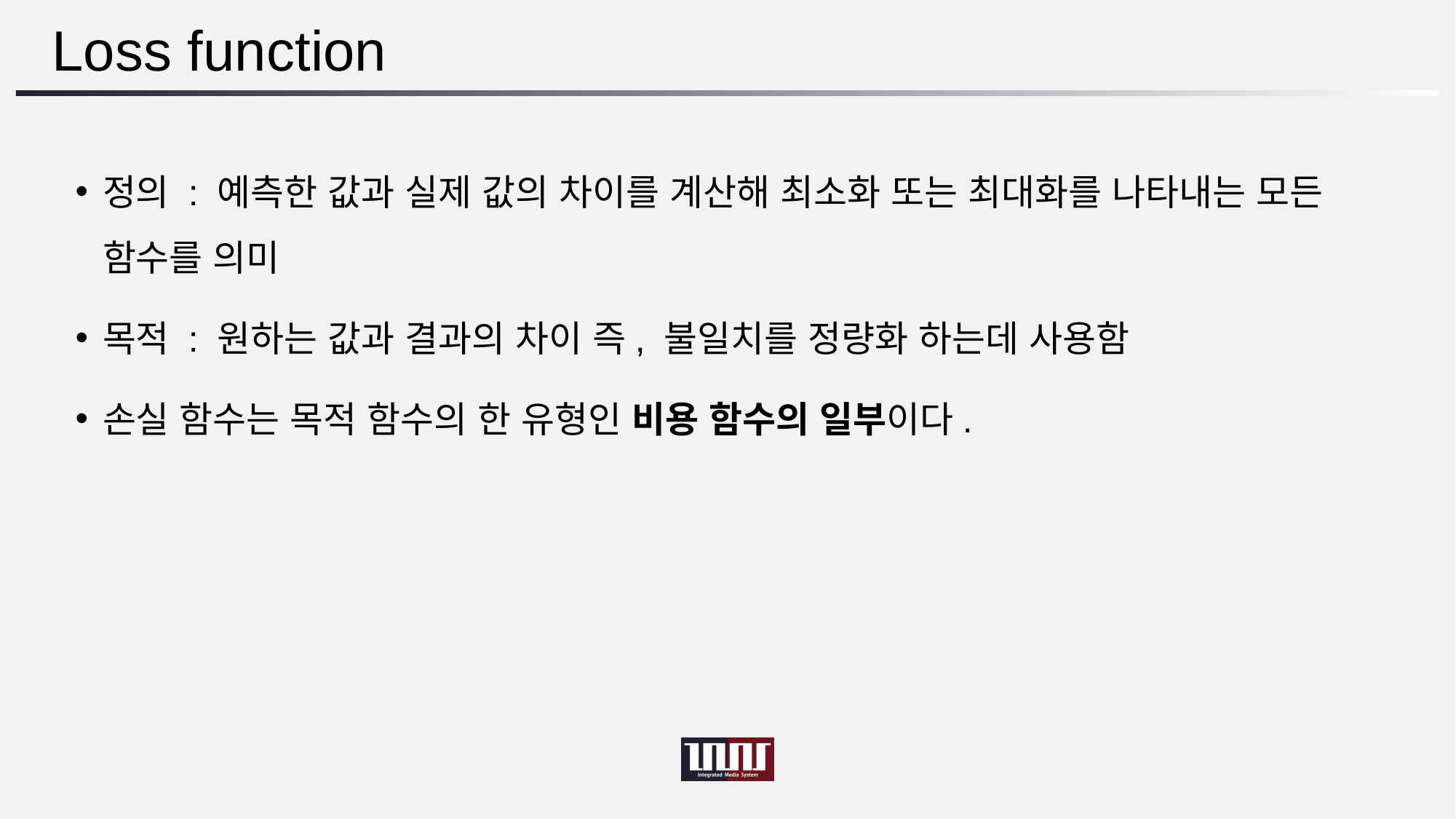

# Loss function
정의 : 예측한 값과 실제 값의 차이를 계산해 최소화 또는 최대화를 나타내는 모든 함수를 의미
목적 : 원하는 값과 결과의 차이 즉, 불일치를 정량화 하는데 사용함
손실 함수는 목적 함수의 한 유형인 비용 함수의 일부이다.